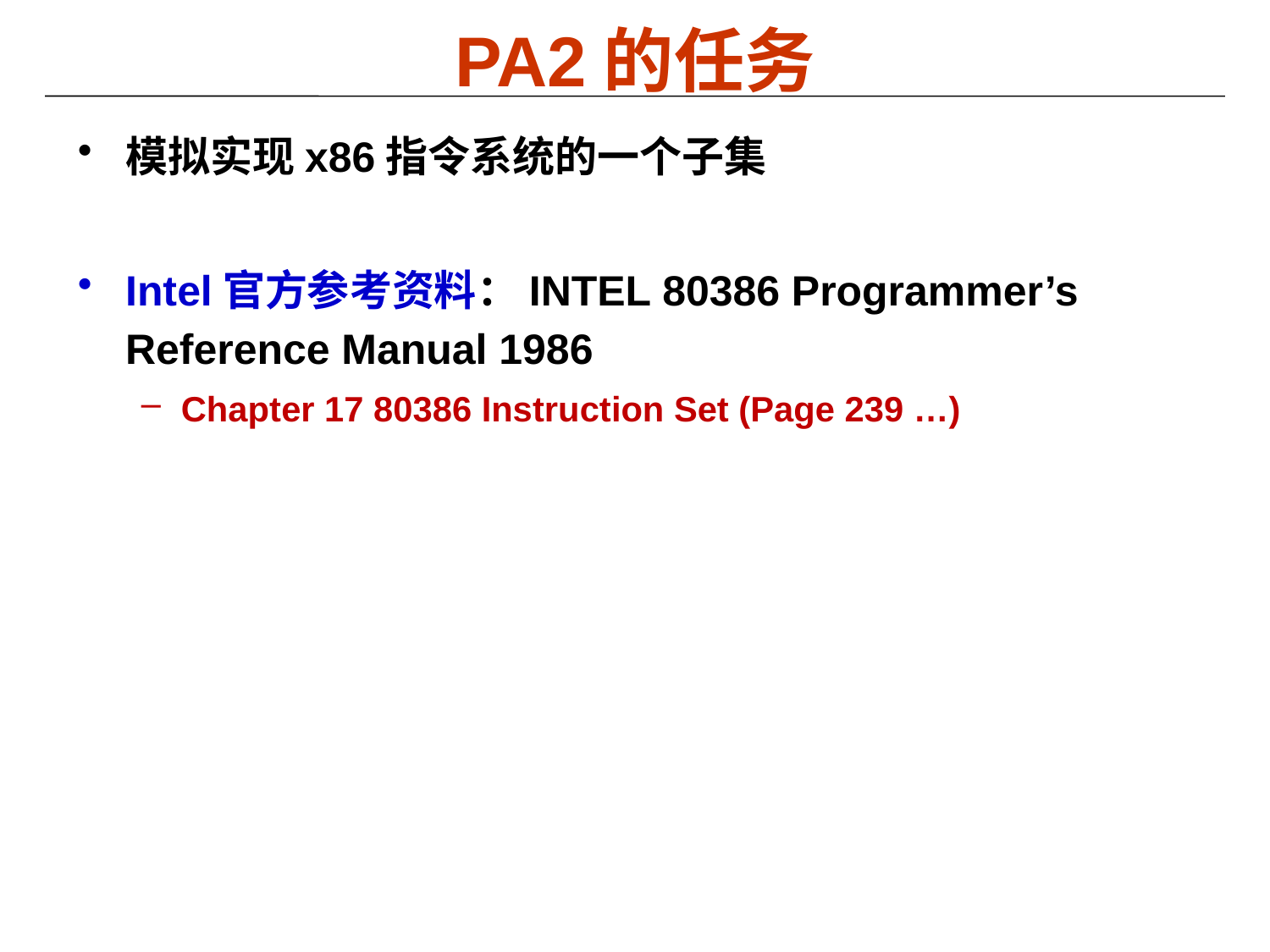

# PA2的任务
模拟实现x86指令系统的一个子集

Intel官方参考资料：INTEL 80386 Programmer’s Reference Manual 1986
Chapter 17 80386 Instruction Set (Page 239 …)